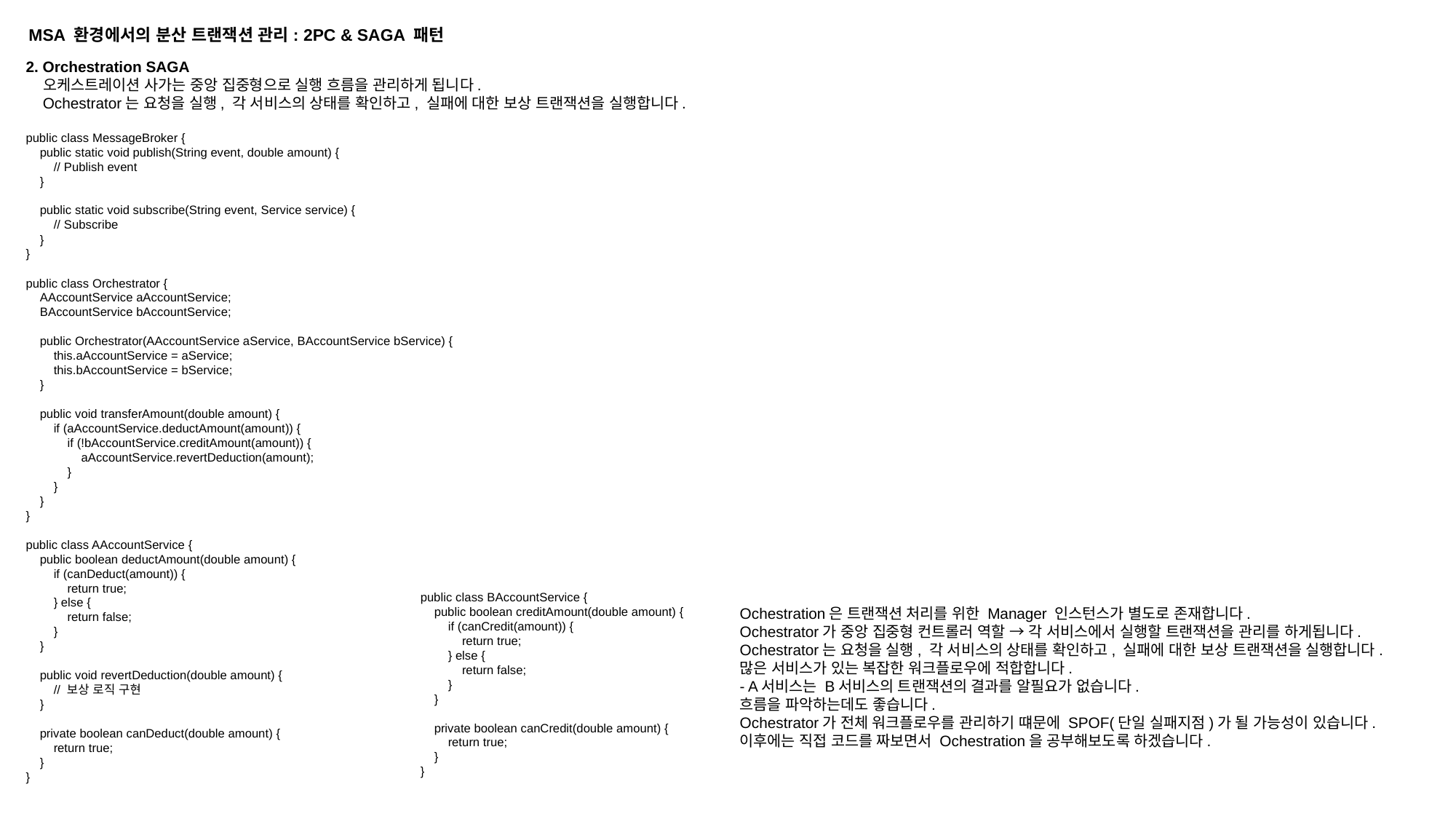

MSA 환경에서의 분산 트랜잭션 관리: 2PC & SAGA 패턴
2. Orchestration SAGA
    오케스트레이션 사가는 중앙 집중형으로 실행 흐름을 관리하게 됩니다.
    Ochestrator는 요청을 실행, 각 서비스의 상태를 확인하고, 실패에 대한 보상 트랜잭션을 실행합니다.

public class MessageBroker {
    public static void publish(String event, double amount) {
        // Publish event
    }

    public static void subscribe(String event, Service service) {
        // Subscribe
    }
}

public class Orchestrator {
    AAccountService aAccountService;
    BAccountService bAccountService;

    public Orchestrator(AAccountService aService, BAccountService bService) {
        this.aAccountService = aService;
        this.bAccountService = bService;
    }

    public void transferAmount(double amount) {
        if (aAccountService.deductAmount(amount)) {
            if (!bAccountService.creditAmount(amount)) {
                aAccountService.revertDeduction(amount);
            }
        }
    }
}

public class AAccountService {
    public boolean deductAmount(double amount) {
        if (canDeduct(amount)) {
            return true;
        } else {
            return false;
        }
    }

    public void revertDeduction(double amount) {
        // 보상 로직 구현
    }

    private boolean canDeduct(double amount) {
        return true;
    }
}

public class BAccountService {
    public boolean creditAmount(double amount) {
        if (canCredit(amount)) {
            return true;
        } else {
            return false;
        }
    }

    private boolean canCredit(double amount) {
        return true;
    }
}

Ochestration은 트랜잭션 처리를 위한 Manager 인스턴스가 별도로 존재합니다.
Ochestrator가 중앙 집중형 컨트롤러 역할 → 각 서비스에서 실행할 트랜잭션을 관리를 하게됩니다.
Ochestrator는 요청을 실행, 각 서비스의 상태를 확인하고, 실패에 대한 보상 트랜잭션을 실행합니다.
많은 서비스가 있는 복잡한 워크플로우에 적합합니다.
- A서비스는 B서비스의 트랜잭션의 결과를 알필요가 없습니다.
흐름을 파악하는데도 좋습니다.
Ochestrator가 전체 워크플로우를 관리하기 떄문에 SPOF(단일 실패지점)가 될 가능성이 있습니다.
이후에는 직접 코드를 짜보면서 Ochestration을 공부해보도록 하겠습니다.